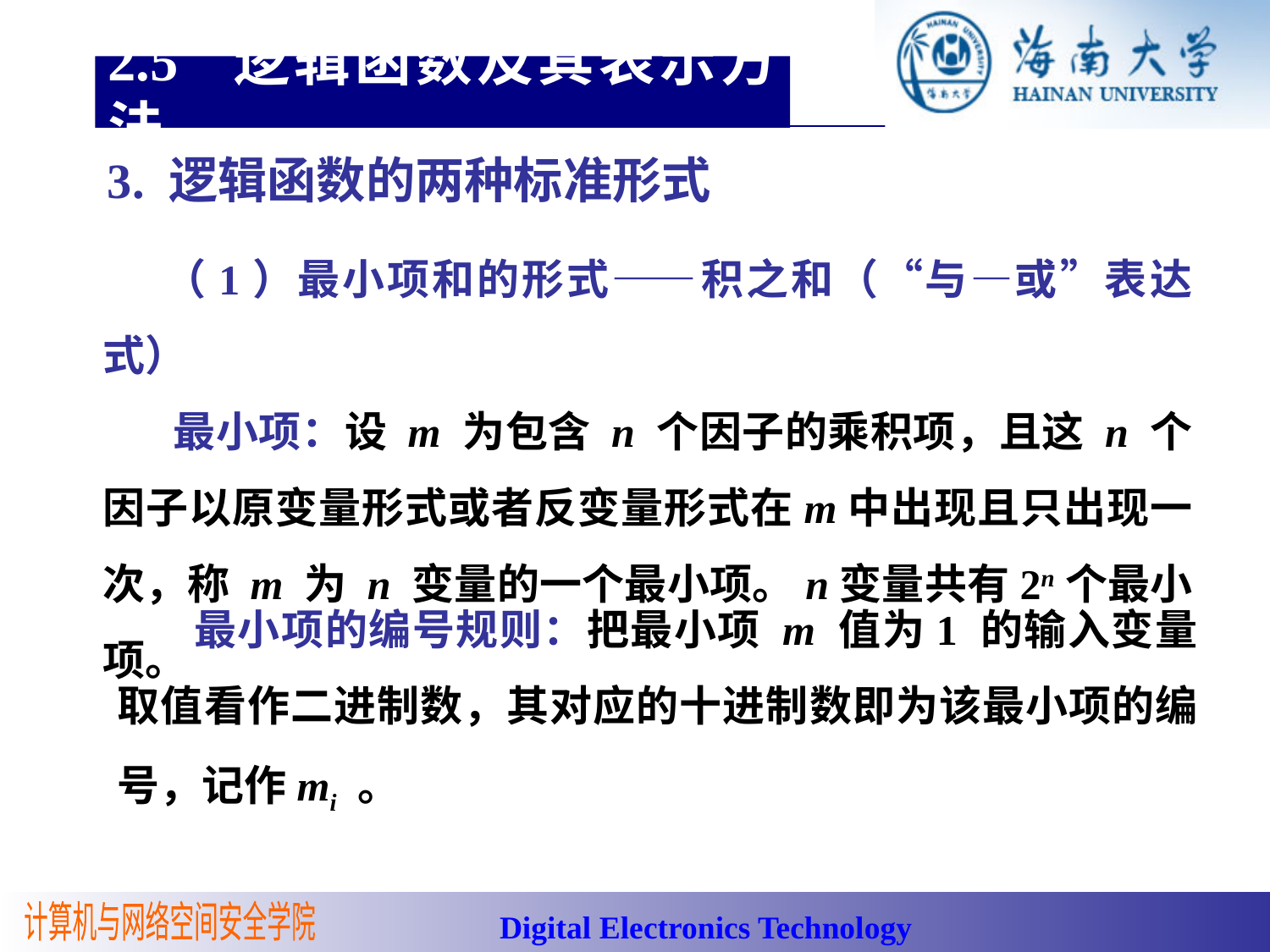

2.5  逻辑函数及其表示方法

3. 逻辑函数的两种标准形式
    （1）最小项和的形式——积之和（“与—或”表达式）
      最小项：设 m 为包含 n 个因子的乘积项，且这 n 个因子以原变量形式或者反变量形式在m中出现且只出现一次，称 m 为 n 变量的一个最小项。n变量共有2n个最小项。
      最小项的编号规则：把最小项 m 值为1 的输入变量取值看作二进制数，其对应的十进制数即为该最小项的编号，记作mi 。